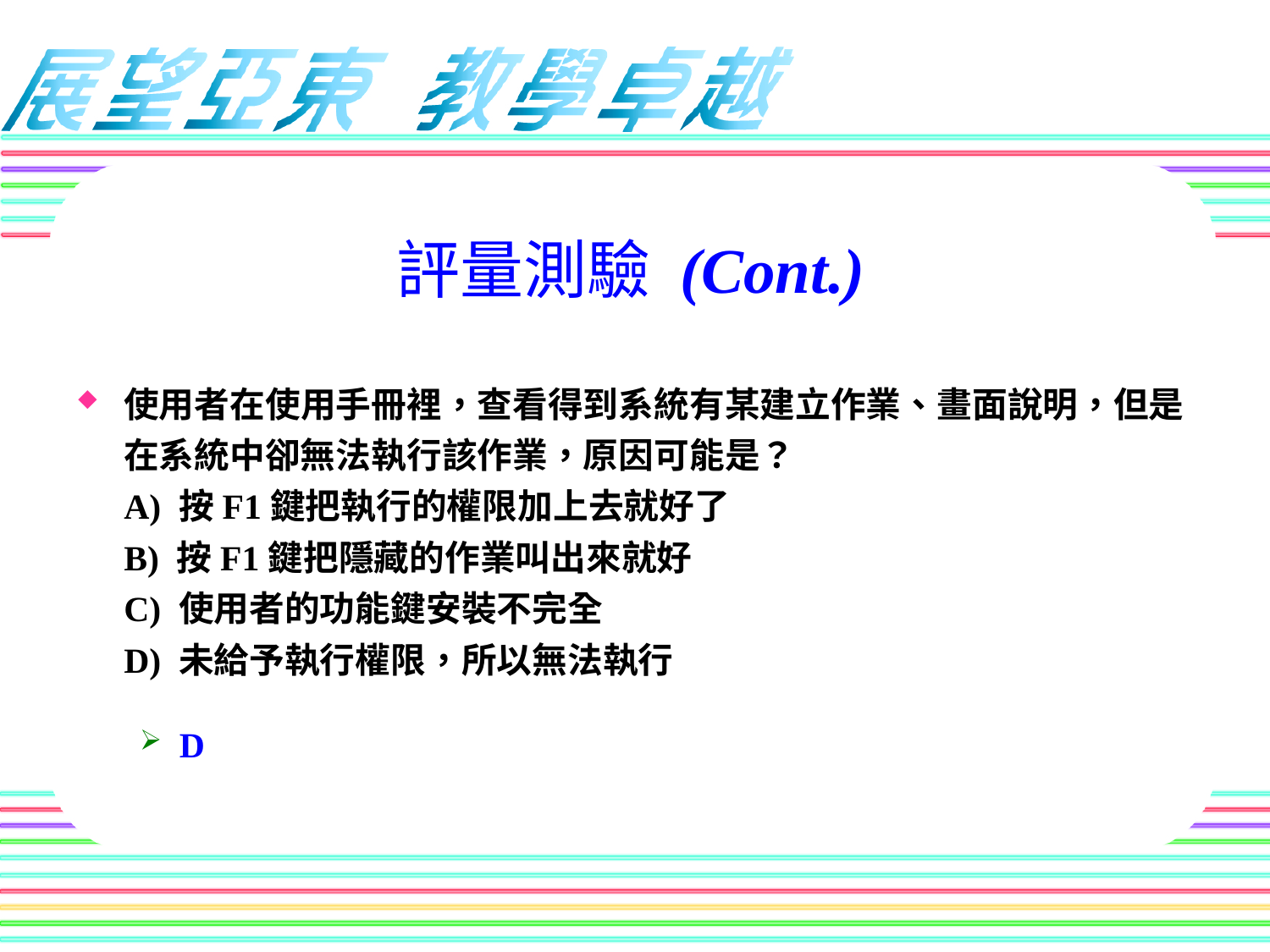

評量測驗 (Cont.)
使用者在使用手冊裡，查看得到系統有某建立作業、畫面說明，但是在系統中卻無法執行該作業，原因可能是？
A) 按F1鍵把執行的權限加上去就好了
B) 按F1鍵把隱藏的作業叫出來就好
C) 使用者的功能鍵安裝不完全
D) 未給予執行權限，所以無法執行
D